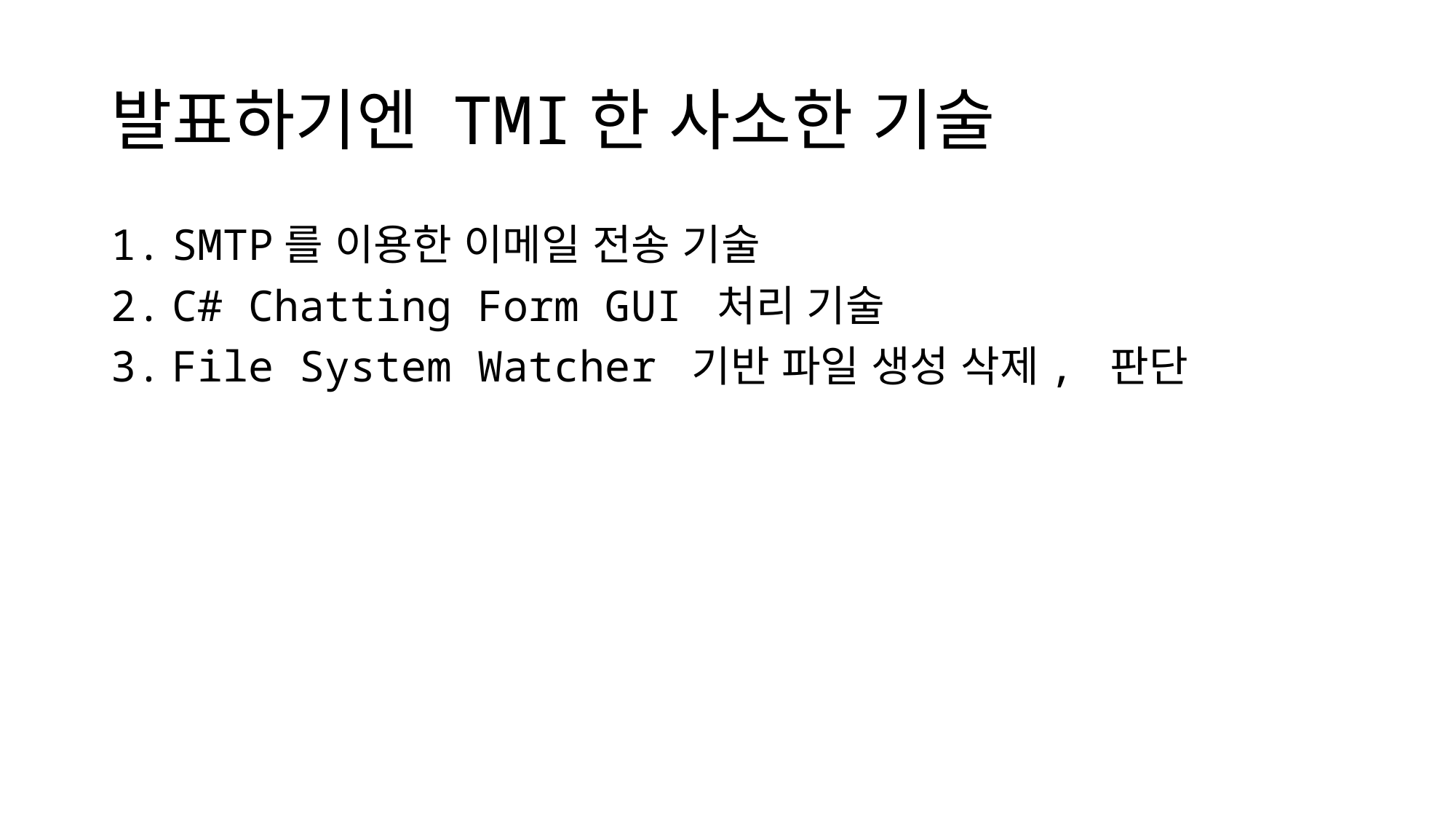

# 발표하기엔 TMI한 사소한 기술
SMTP를 이용한 이메일 전송 기술
C# Chatting Form GUI 처리 기술
File System Watcher 기반 파일 생성 삭제, 판단